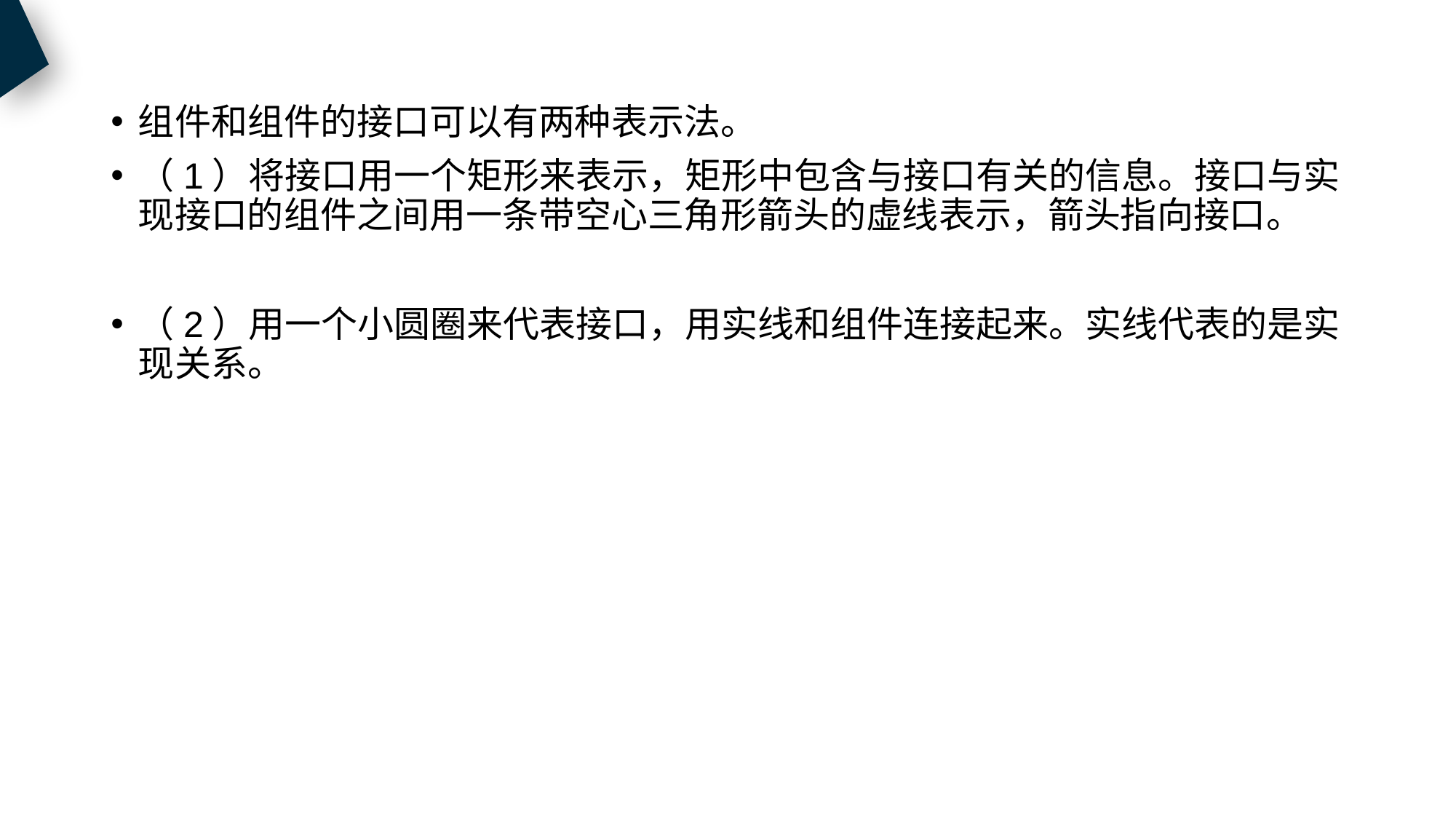

组件和组件的接口可以有两种表示法。
（1）将接口用一个矩形来表示，矩形中包含与接口有关的信息。接口与实现接口的组件之间用一条带空心三角形箭头的虚线表示，箭头指向接口。

（2）用一个小圆圈来代表接口，用实线和组件连接起来。实线代表的是实现关系。